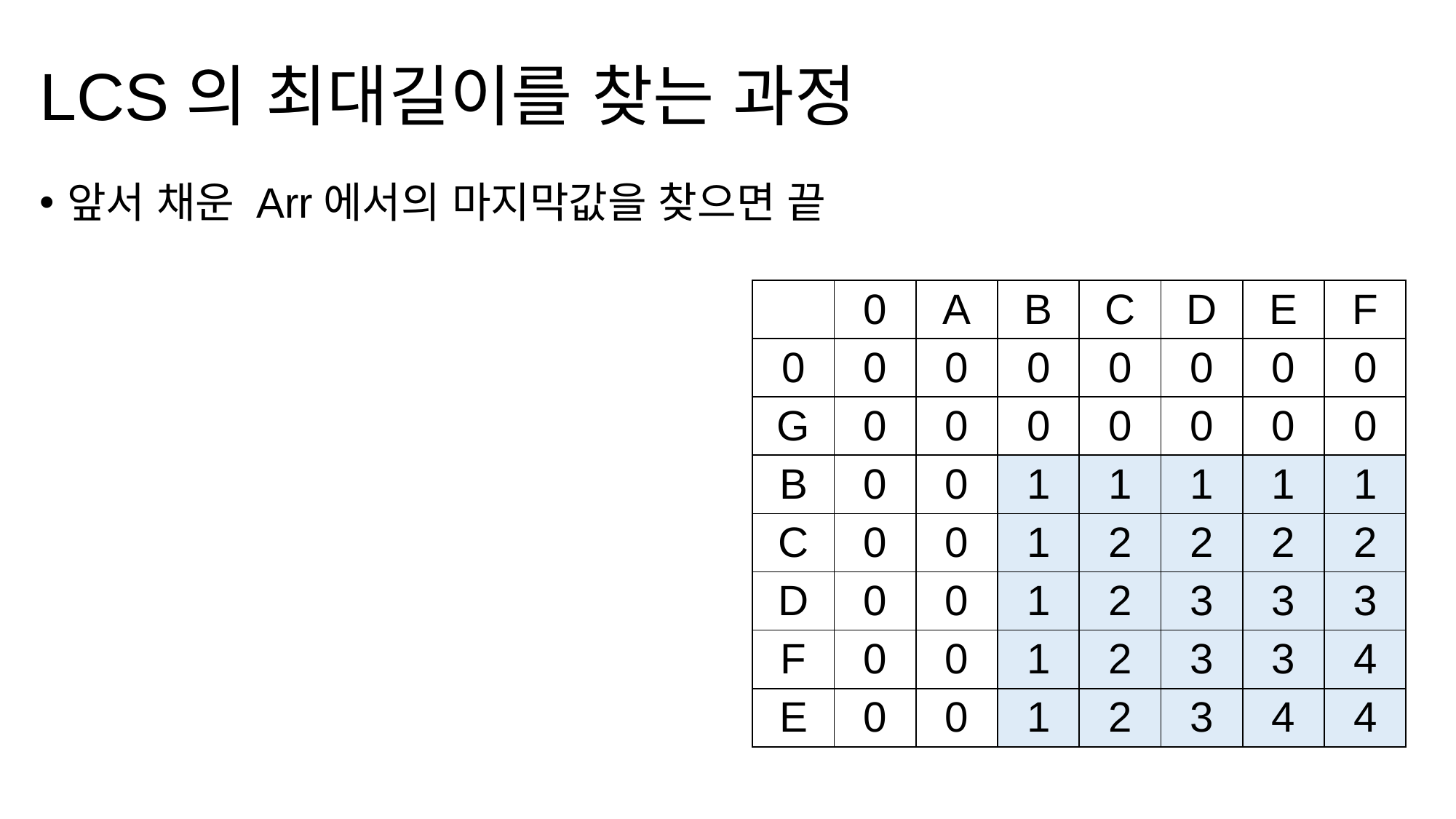

# LCS의 최대길이를 찾는 과정
앞서 채운 Arr에서의 마지막값을 찾으면 끝
|  | 0 | A | B | C | D | E | F |
| --- | --- | --- | --- | --- | --- | --- | --- |
| 0 | 0 | 0 | 0 | 0 | 0 | 0 | 0 |
| G | 0 | 0 | 0 | 0 | 0 | 0 | 0 |
| B | 0 | 0 | 1 | 1 | 1 | 1 | 1 |
| C | 0 | 0 | 1 | 2 | 2 | 2 | 2 |
| D | 0 | 0 | 1 | 2 | 3 | 3 | 3 |
| F | 0 | 0 | 1 | 2 | 3 | 3 | 4 |
| E | 0 | 0 | 1 | 2 | 3 | 4 | 4 |